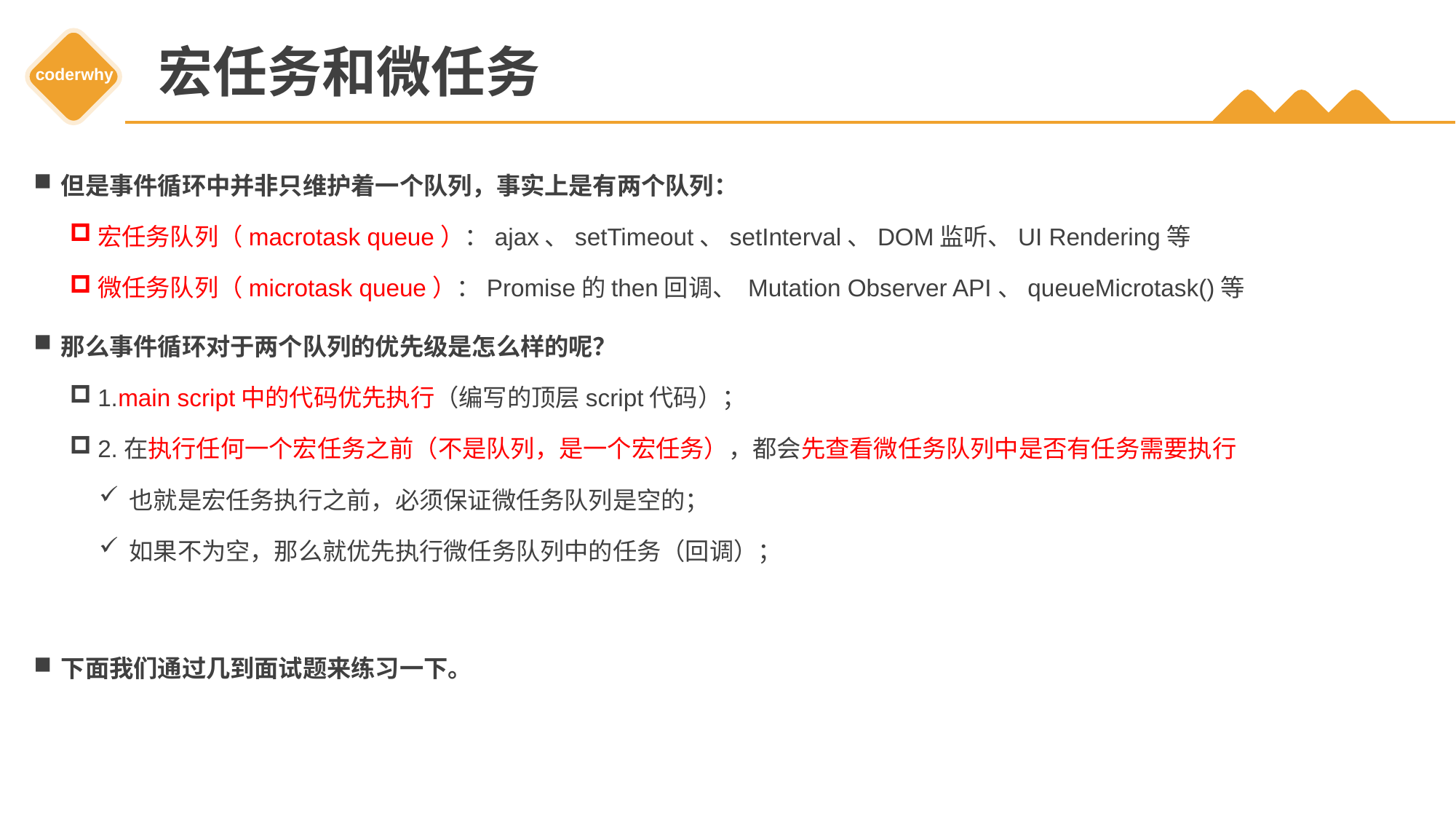

# 宏任务和微任务
但是事件循环中并非只维护着一个队列，事实上是有两个队列：
宏任务队列（macrotask queue）：ajax、setTimeout、setInterval、DOM监听、UI Rendering等
微任务队列（microtask queue）：Promise的then回调、 Mutation Observer API、queueMicrotask()等
那么事件循环对于两个队列的优先级是怎么样的呢？
1.main script中的代码优先执行（编写的顶层script代码）；
2.在执行任何一个宏任务之前（不是队列，是一个宏任务），都会先查看微任务队列中是否有任务需要执行
也就是宏任务执行之前，必须保证微任务队列是空的；
如果不为空，那么就优先执行微任务队列中的任务（回调）；

下面我们通过几到面试题来练习一下。